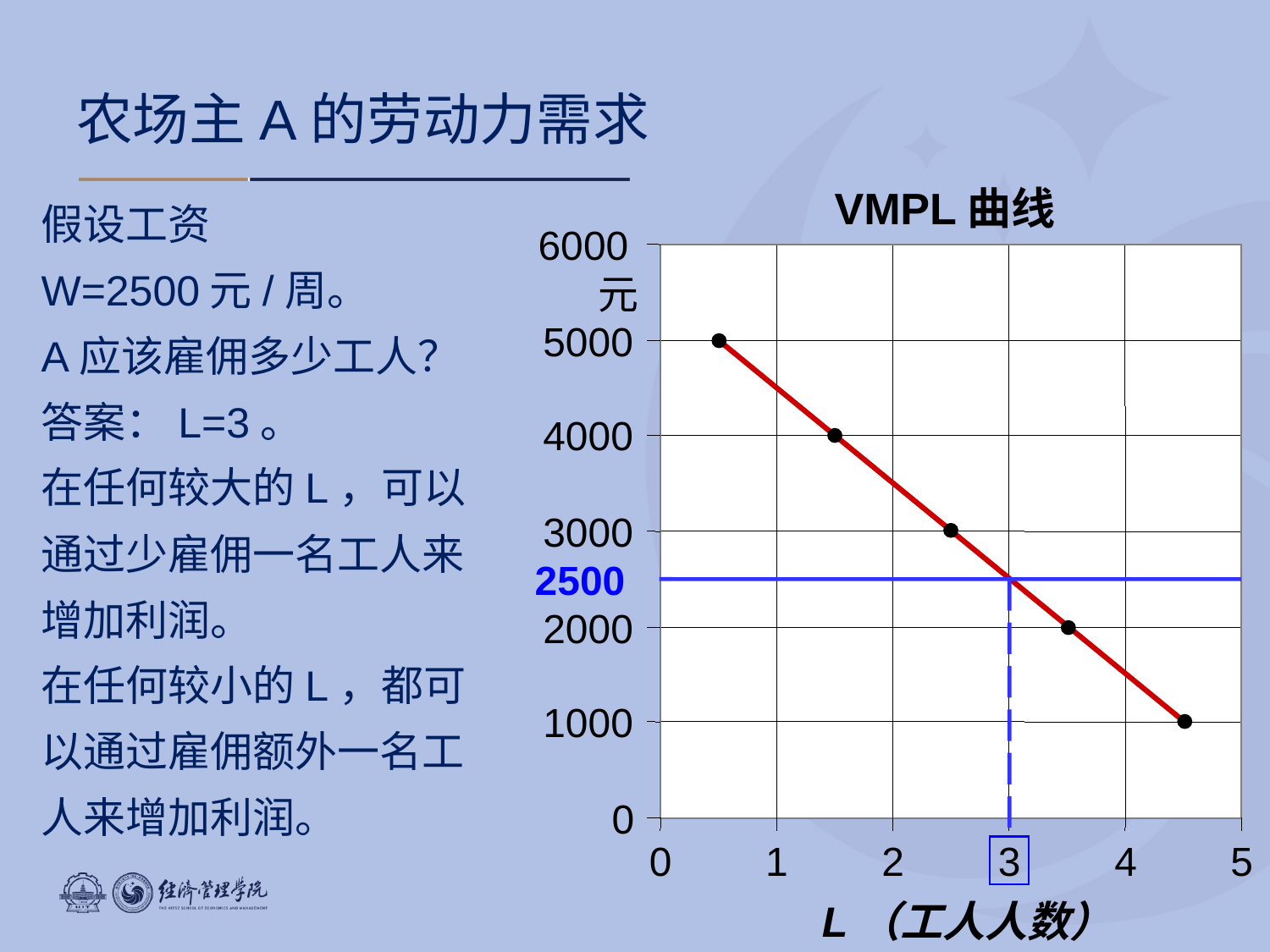

# 农场主A的劳动力需求
VMPL曲线
6000元
5000
4000
3000
2000
1000
0

2500

0
1
2
3
4
5
L（工人人数）
假设工资
W=2500元/周。
A应该雇佣多少工人？
答案：L=3。
在任何较大的L，可以通过少雇佣一名工人来增加利润。
在任何较小的L，都可以通过雇佣额外一名工人来增加利润。